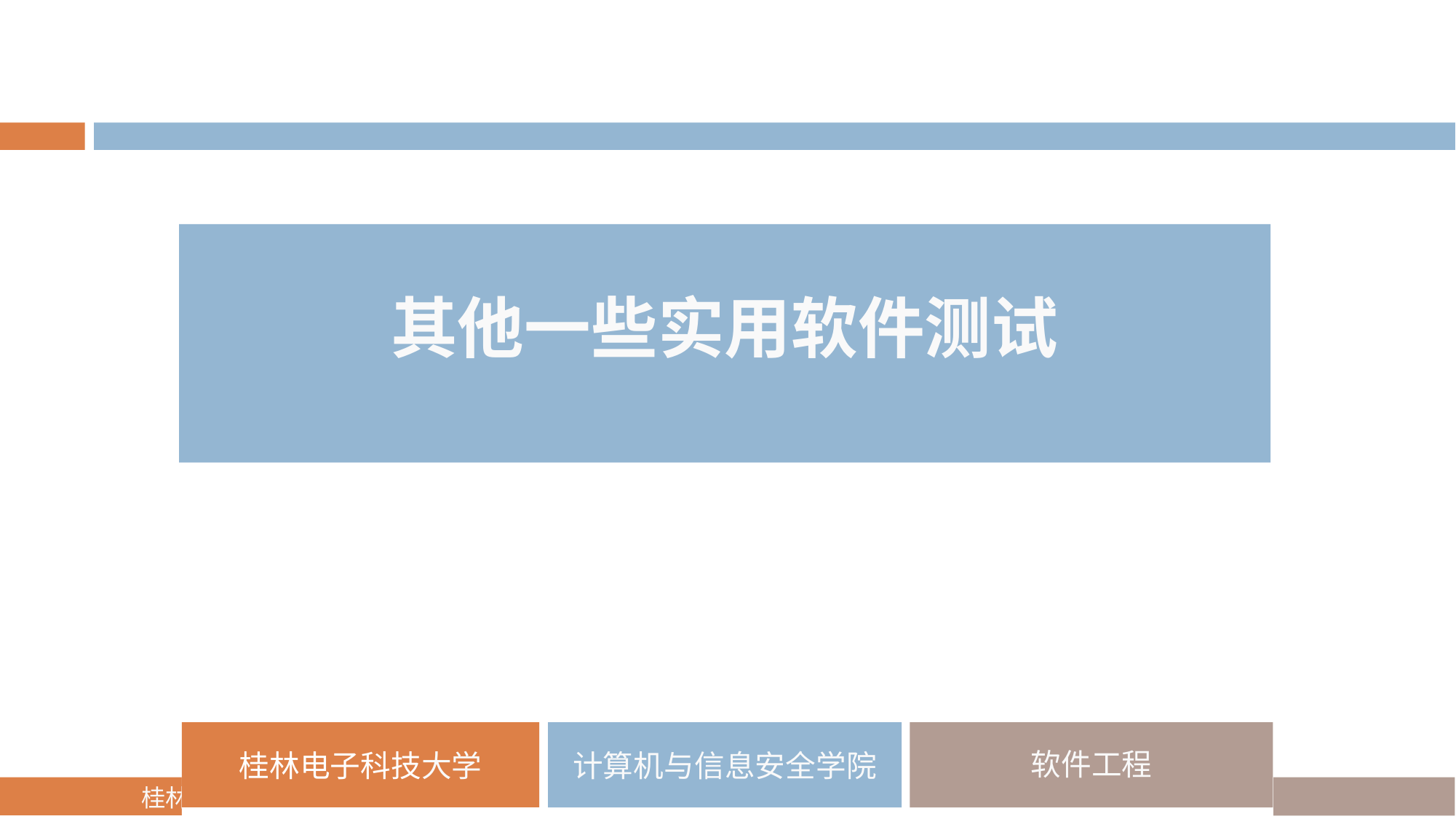

其他一些实用软件测试

软件工程
计算机与信息安全学院

桂林电子科技大学